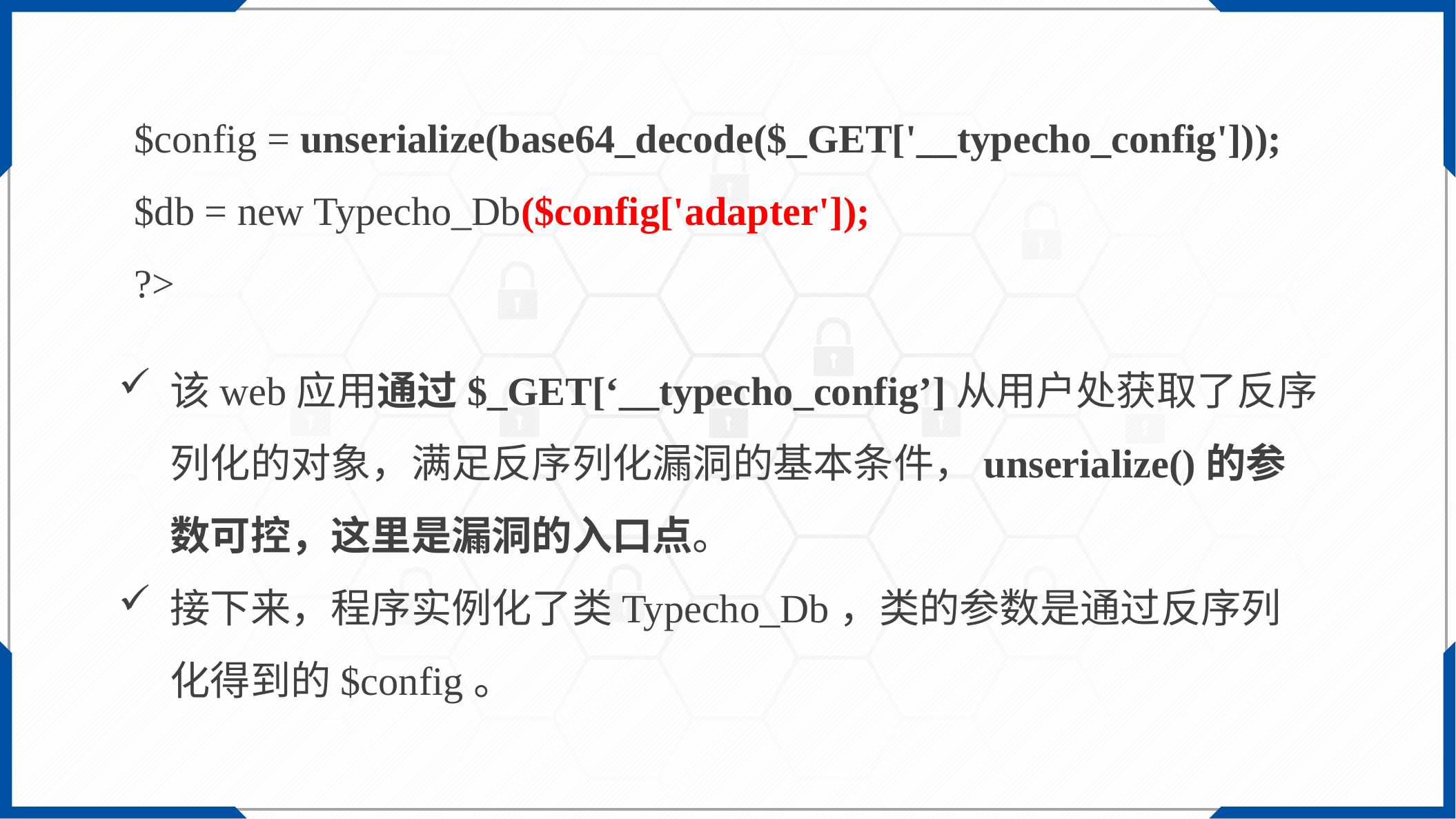

$config = unserialize(base64_decode($_GET['__typecho_config']));
$db = new Typecho_Db($config['adapter']);
?>
该web应用通过$_GET[‘__typecho_config’]从用户处获取了反序列化的对象，满足反序列化漏洞的基本条件，unserialize()的参数可控，这里是漏洞的入口点。
接下来，程序实例化了类Typecho_Db，类的参数是通过反序列化得到的$config。